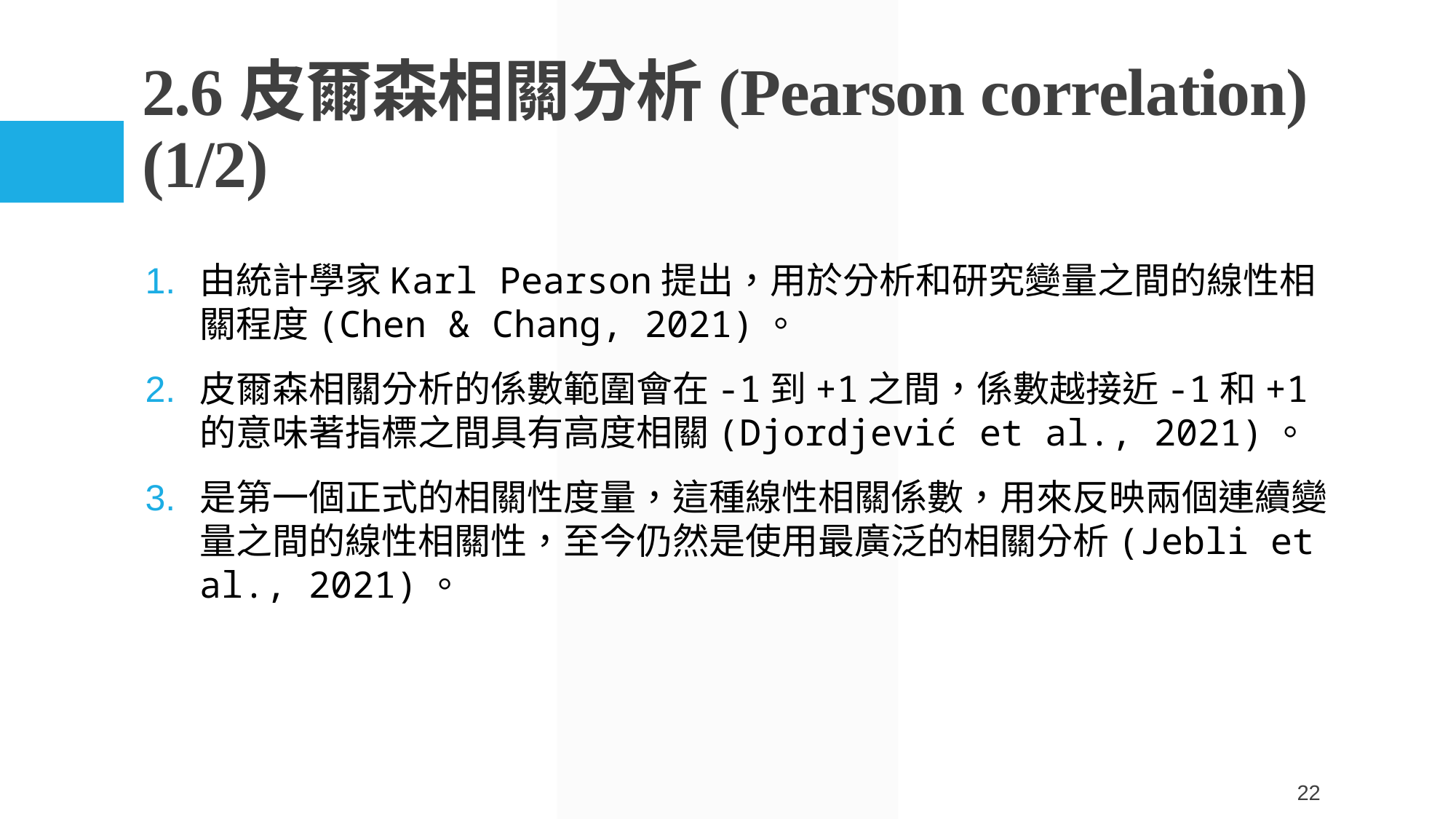

# 2.6皮爾森相關分析(Pearson correlation) (1/2)
由統計學家Karl Pearson提出，用於分析和研究變量之間的線性相關程度(Chen & Chang, 2021)。
皮爾森相關分析的係數範圍會在-1到+1之間，係數越接近-1和+1的意味著指標之間具有高度相關(Djordjević et al., 2021)。
是第一個正式的相關性度量，這種線性相關係數，用來反映兩個連續變量之間的線性相關性，至今仍然是使用最廣泛的相關分析(Jebli et al., 2021)。

22